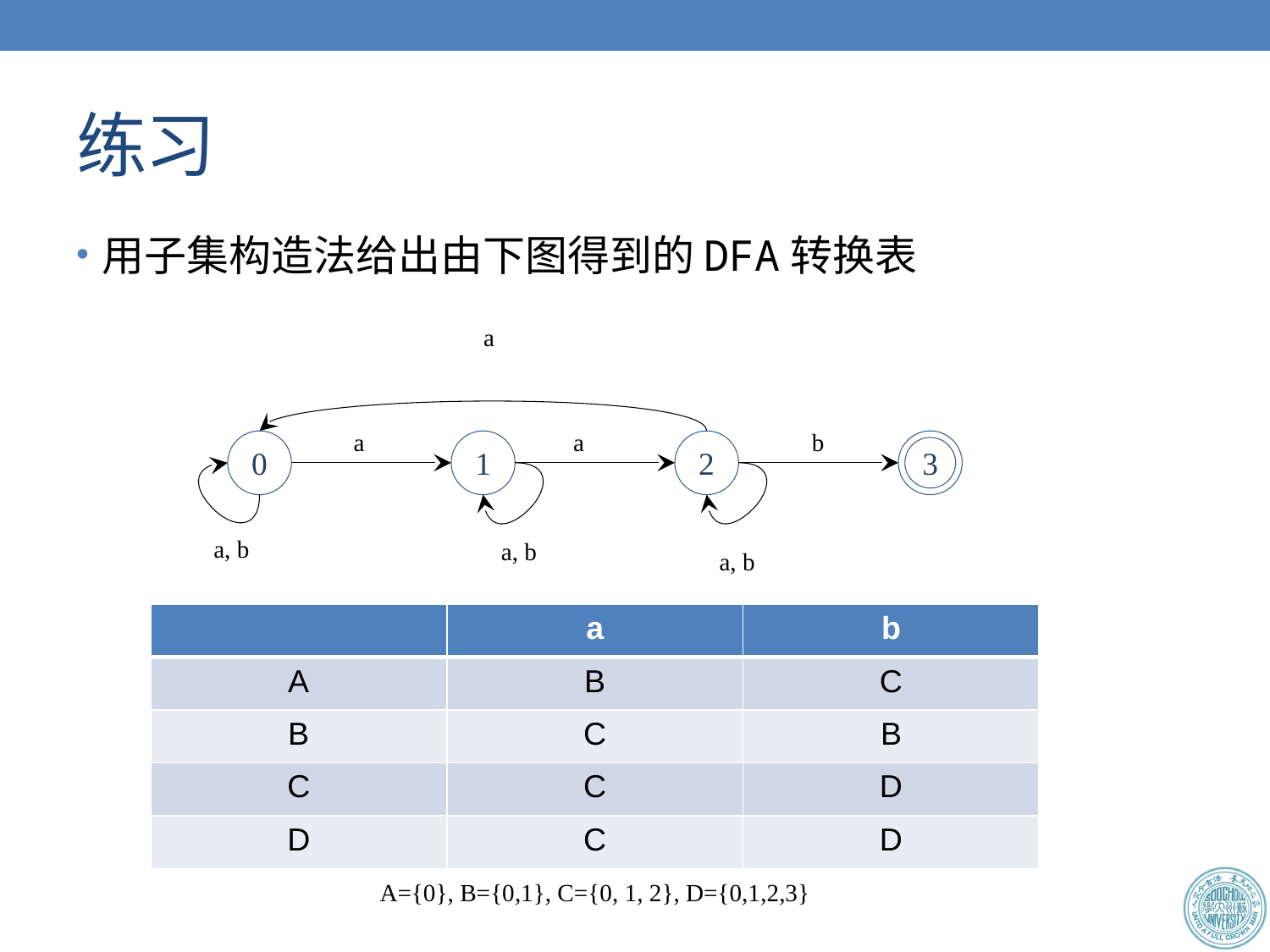

# 练习
用子集构造法给出由下图得到的DFA转换表
a
a
a
b
0
1
2
3

a, b
a, b
a, b
|  | a | b |
| --- | --- | --- |
| A | B | C |
| B | C | B |
| C | C | D |
| D | C | D |
A={0}, B={0,1}, C={0, 1, 2}, D={0,1,2,3}